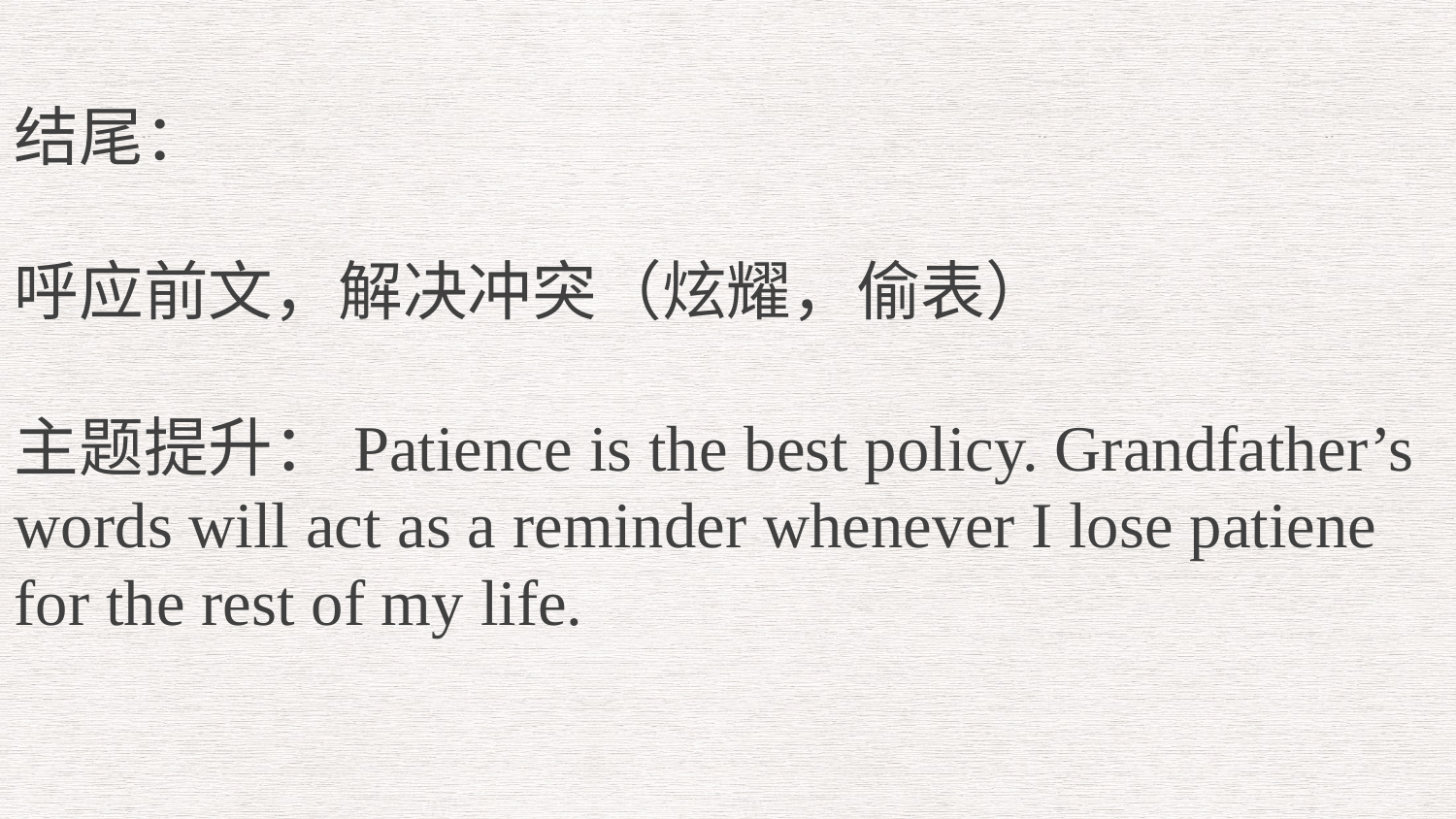

结尾：

呼应前文，解决冲突（炫耀，偷表）

主题提升：Patience is the best policy. Grandfather’s words will act as a reminder whenever I lose patiene for the rest of my life.